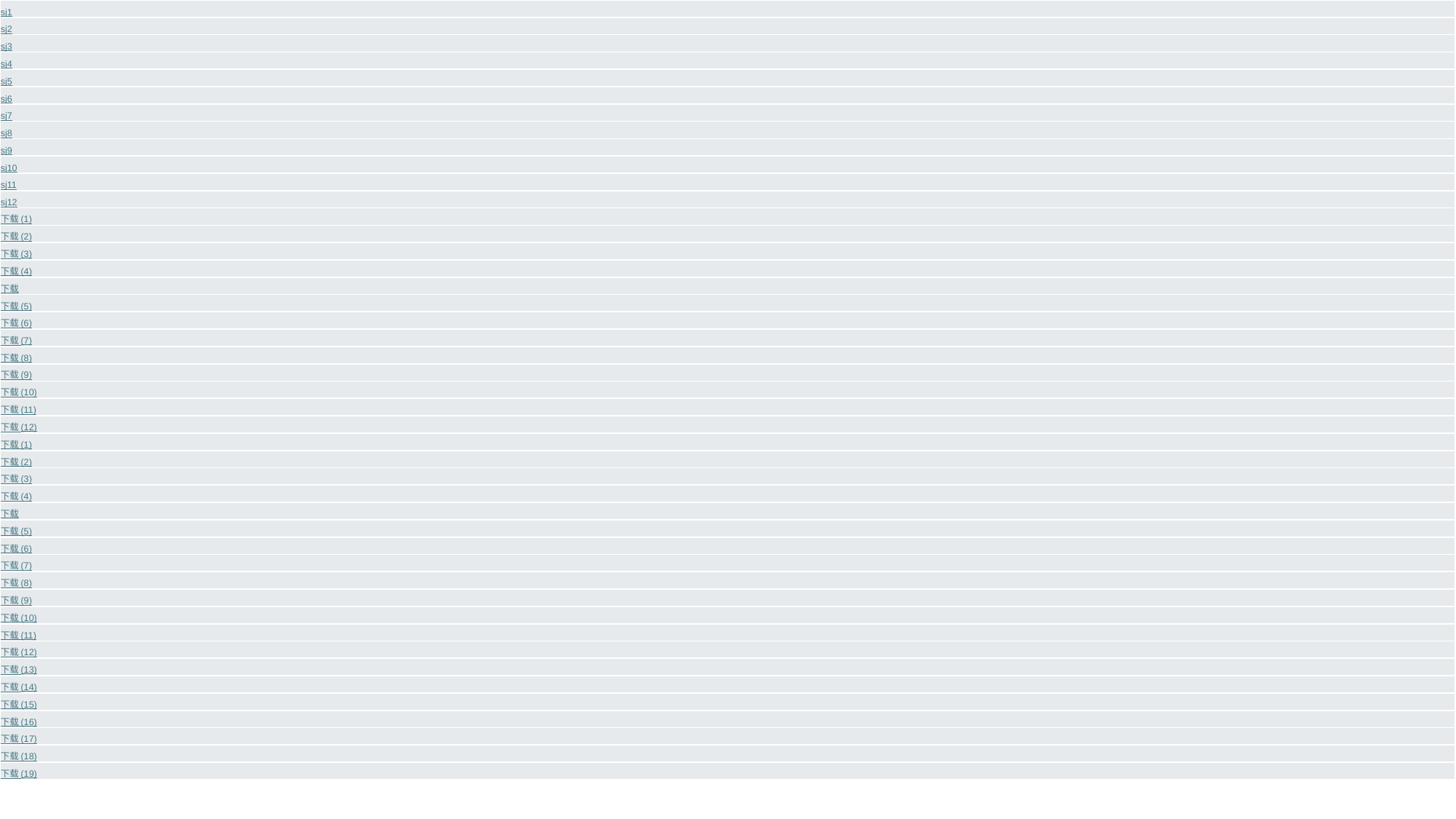

| sj1 |
| --- |
| sj2 |
| sj3 |
| sj4 |
| sj5 |
| sj6 |
| sj7 |
| sj8 |
| sj9 |
| sj10 |
| sj11 |
| sj12 |
| 下载 (1) |
| 下载 (2) |
| 下载 (3) |
| 下载 (4) |
| 下载 |
| 下载 (5) |
| 下载 (6) |
| 下载 (7) |
| 下载 (8) |
| 下载 (9) |
| 下载 (10) |
| 下载 (11) |
| 下载 (12) |
| 下载 (1) |
| 下载 (2) |
| 下载 (3) |
| 下载 (4) |
| 下载 |
| 下载 (5) |
| 下载 (6) |
| 下载 (7) |
| 下载 (8) |
| 下载 (9) |
| 下载 (10) |
| 下载 (11) |
| 下载 (12) |
| 下载 (13) |
| 下载 (14) |
| 下载 (15) |
| 下载 (16) |
| 下载 (17) |
| 下载 (18) |
| 下载 (19) |